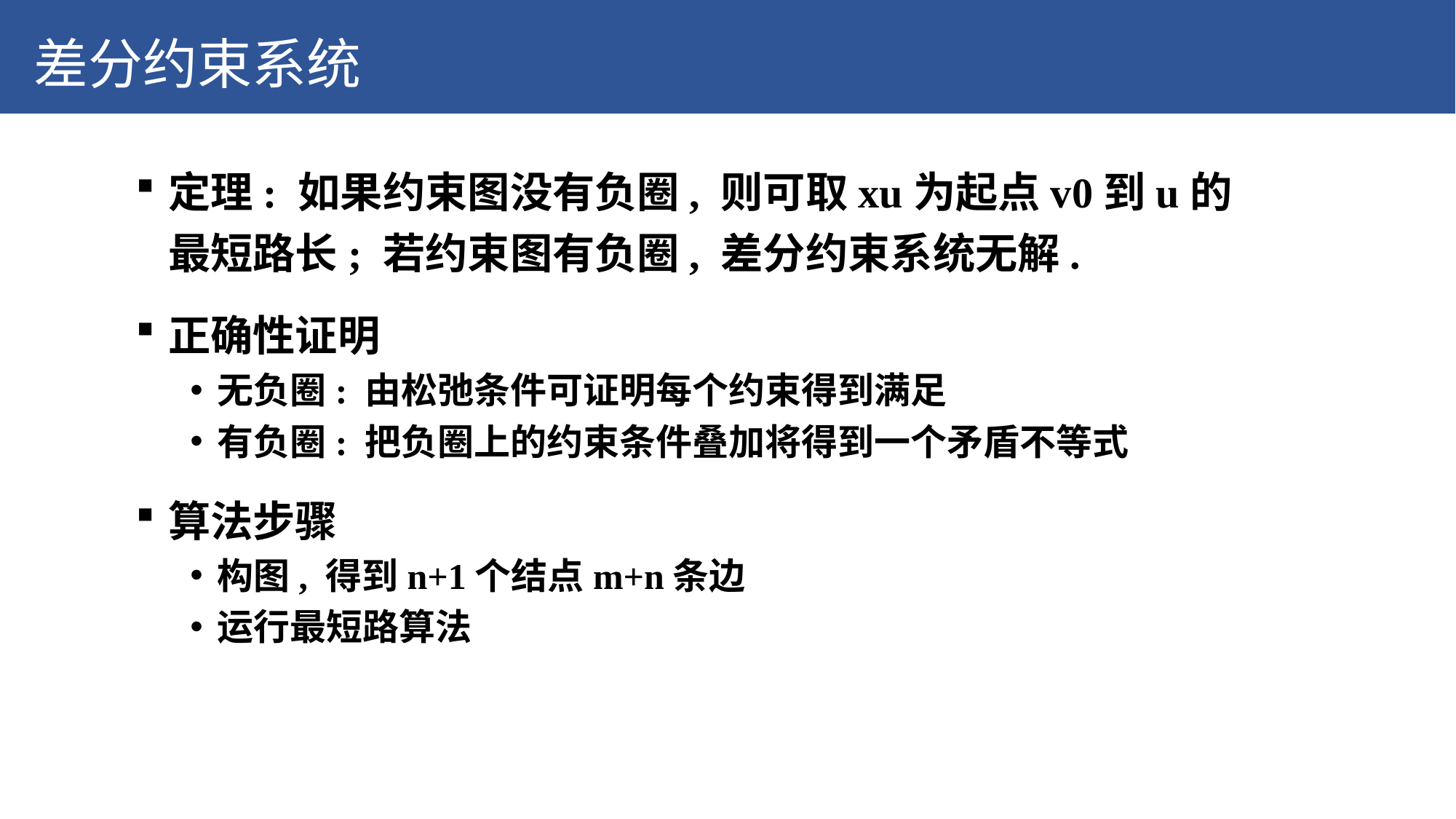

差分约束系统
定理: 如果约束图没有负圈, 则可取xu为起点v0到u的最短路长; 若约束图有负圈, 差分约束系统无解.
正确性证明
无负圈: 由松弛条件可证明每个约束得到满足
有负圈: 把负圈上的约束条件叠加将得到一个矛盾不等式
算法步骤
构图, 得到n+1个结点m+n条边
运行最短路算法